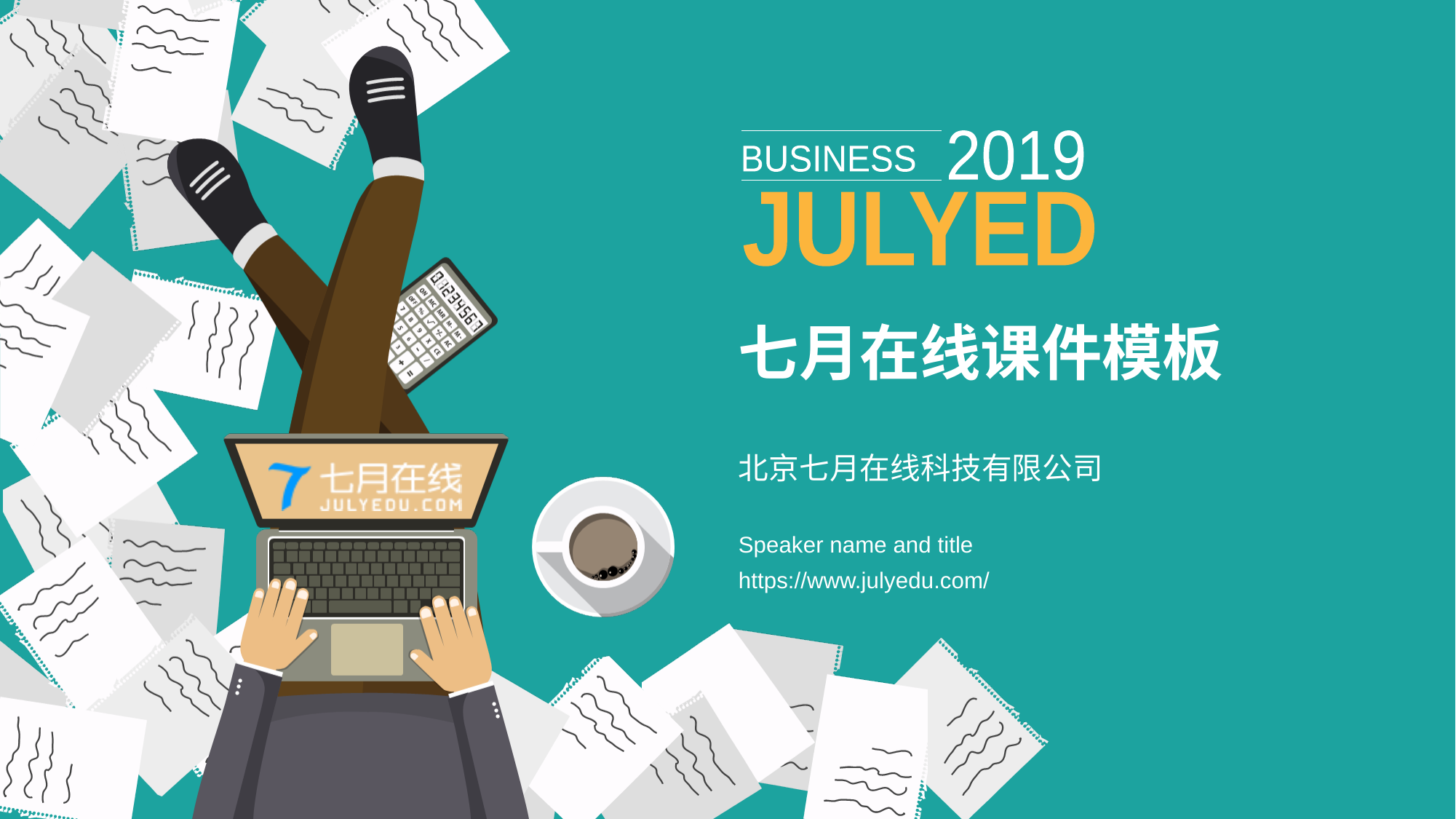

2019
BUSINESS
JULYED
# 七月在线课件模板
北京七月在线科技有限公司
Speaker name and title
https://www.julyedu.com/